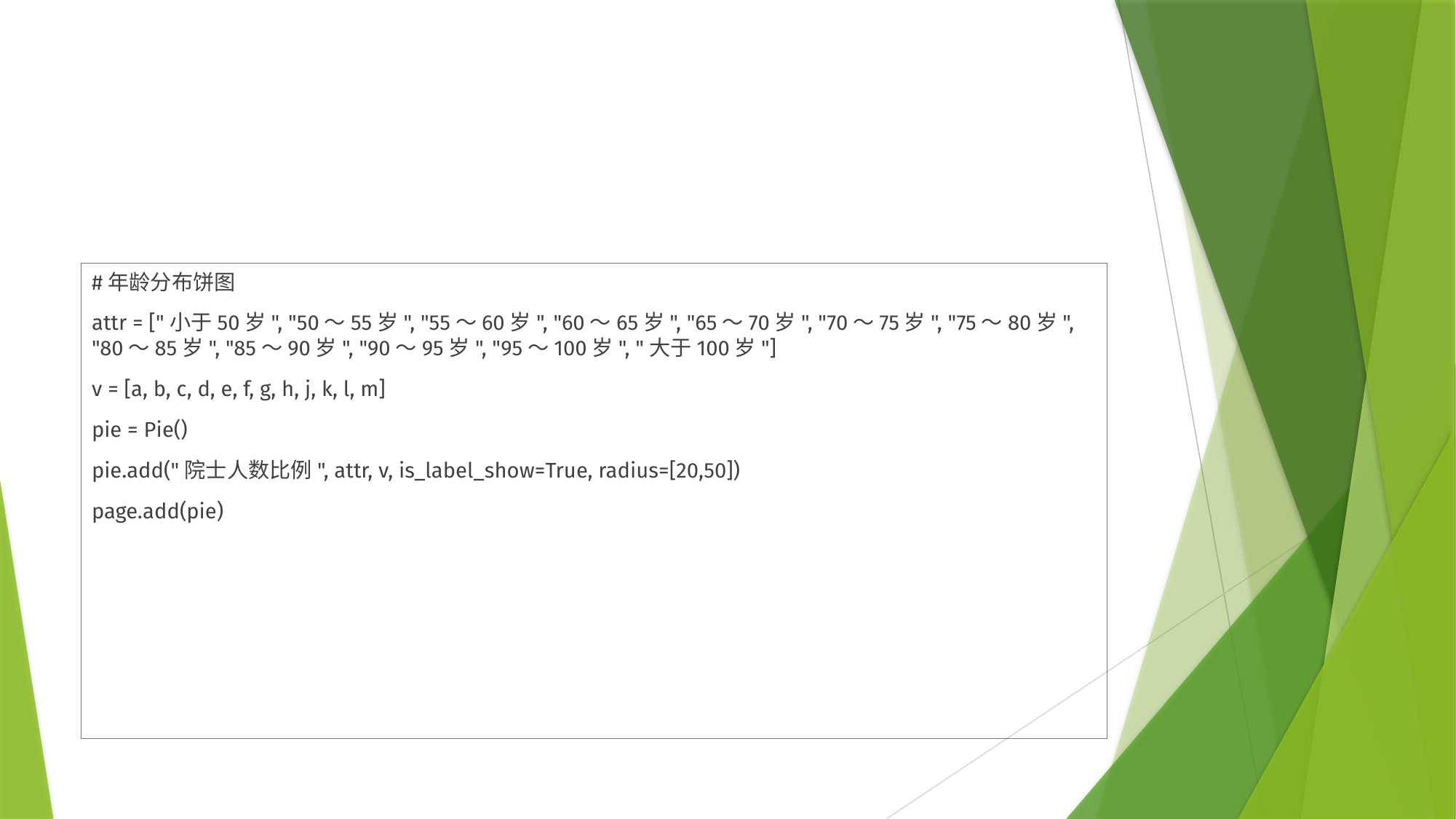

#
#年龄分布饼图
attr = ["小于50岁", "50～55岁", "55～60岁", "60～65岁", "65～70岁", "70～75岁", "75～80岁", "80～85岁", "85～90岁", "90～95岁", "95～100岁", "大于100岁"]
v = [a, b, c, d, e, f, g, h, j, k, l, m]
pie = Pie()
pie.add("院士人数比例", attr, v, is_label_show=True, radius=[20,50])
page.add(pie)